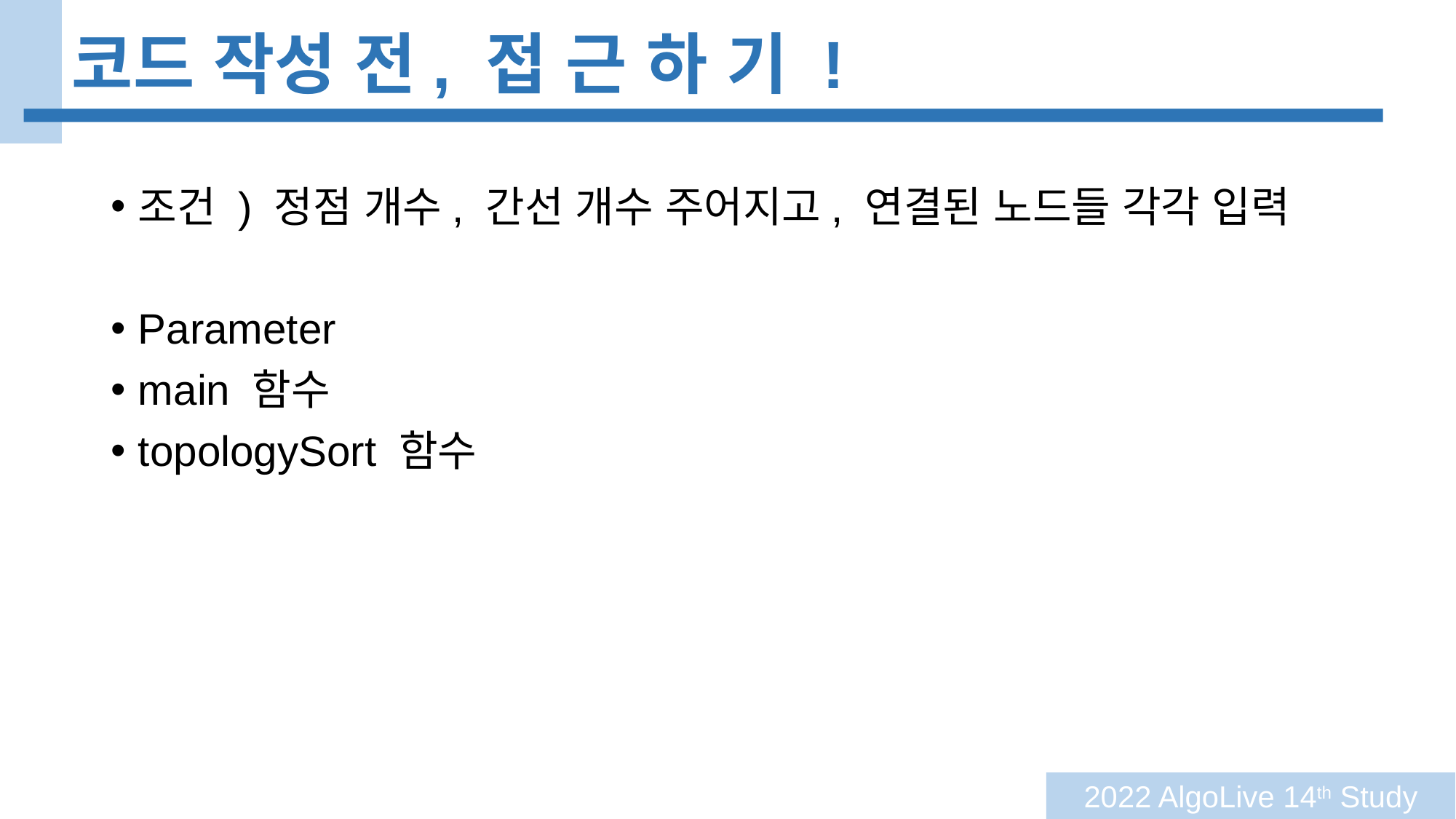

# 코드 작성 전, 접 근 하 기 !
조건 ) 정점 개수, 간선 개수 주어지고, 연결된 노드들 각각 입력

Parameter
main 함수
topologySort 함수